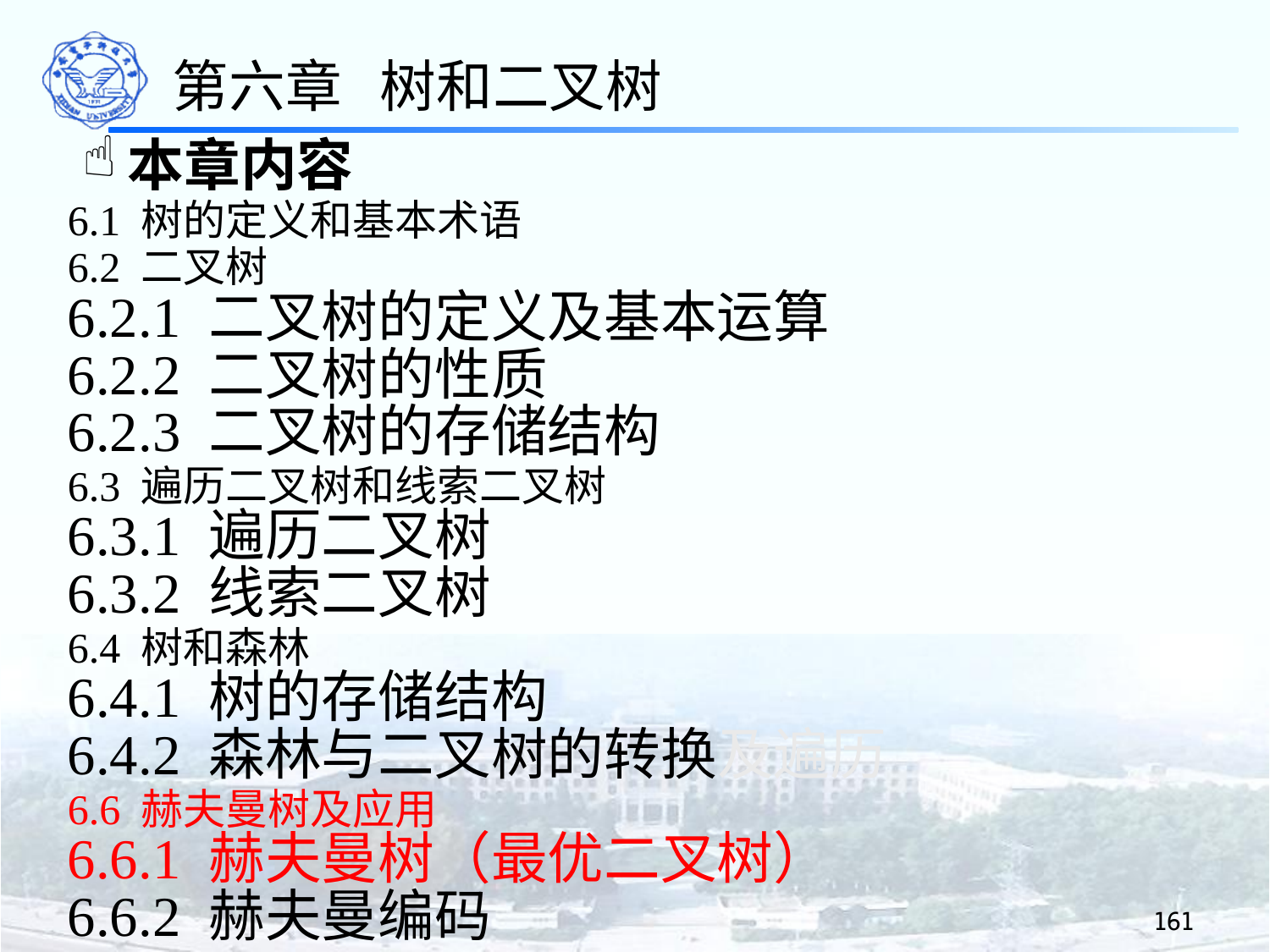

第六章   树和二叉树
本章内容
6.1 树的定义和基本术语
6.2 二叉树
6.2.1 二叉树的定义及基本运算
6.2.2 二叉树的性质
6.2.3 二叉树的存储结构
6.3 遍历二叉树和线索二叉树
6.3.1 遍历二叉树
6.3.2 线索二叉树
6.4 树和森林
6.4.1 树的存储结构
6.4.2 森林与二叉树的转换及遍历
6.6 赫夫曼树及应用
6.6.1 赫夫曼树（最优二叉树）
6.6.2 赫夫曼编码
161